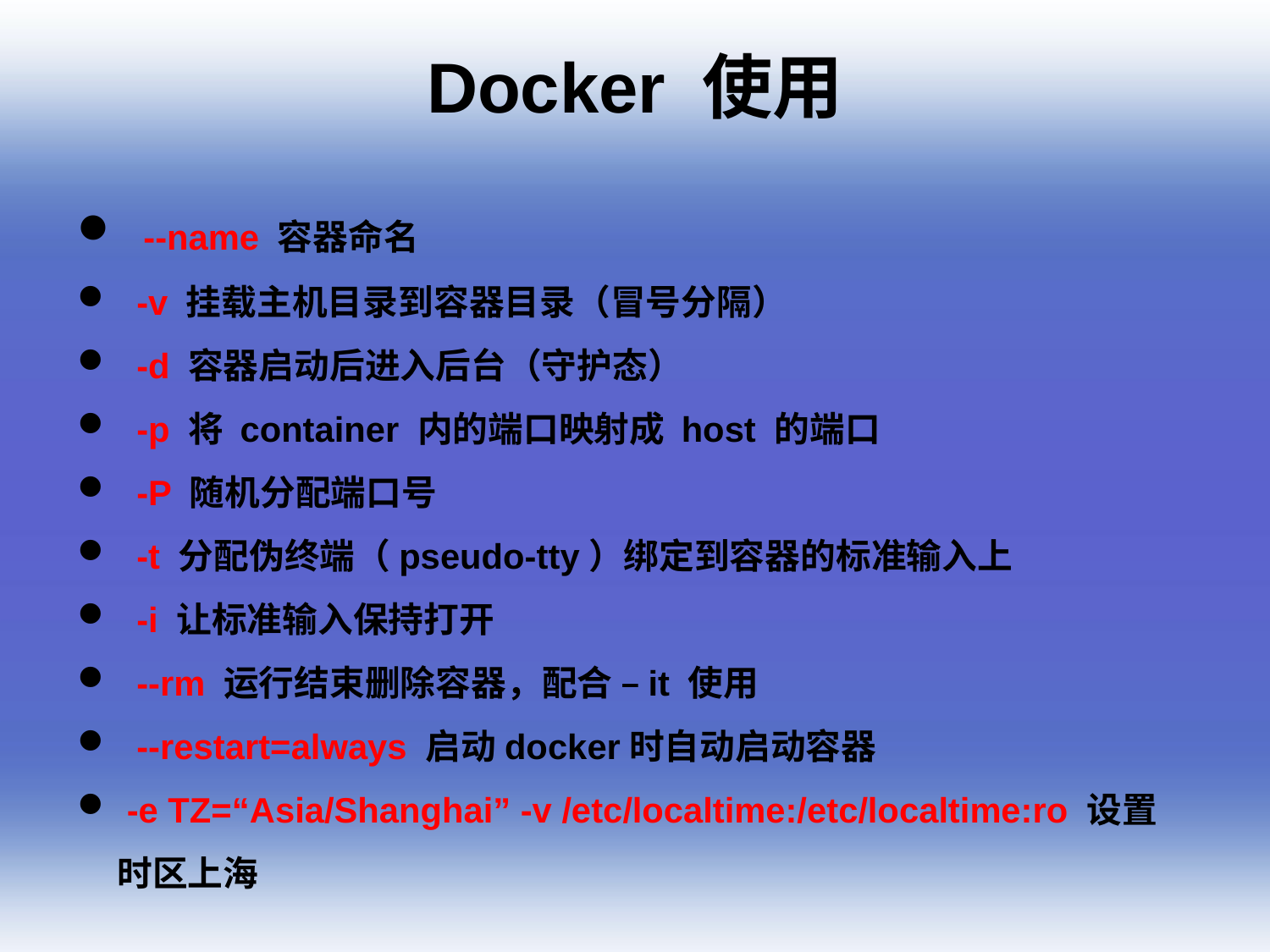

Docker 使用
  --name 容器命名
  -v 挂载主机目录到容器目录（冒号分隔）
  -d 容器启动后进入后台（守护态）
  -p 将 container 内的端口映射成 host 的端口
  -P 随机分配端口号
  -t 分配伪终端（pseudo-tty）绑定到容器的标准输入上
  -i 让标准输入保持打开
  --rm 运行结束删除容器，配合 –it 使用
  --restart=always 启动docker时自动启动容器
 -e TZ=“Asia/Shanghai” -v /etc/localtime:/etc/localtime:ro 设置时区上海